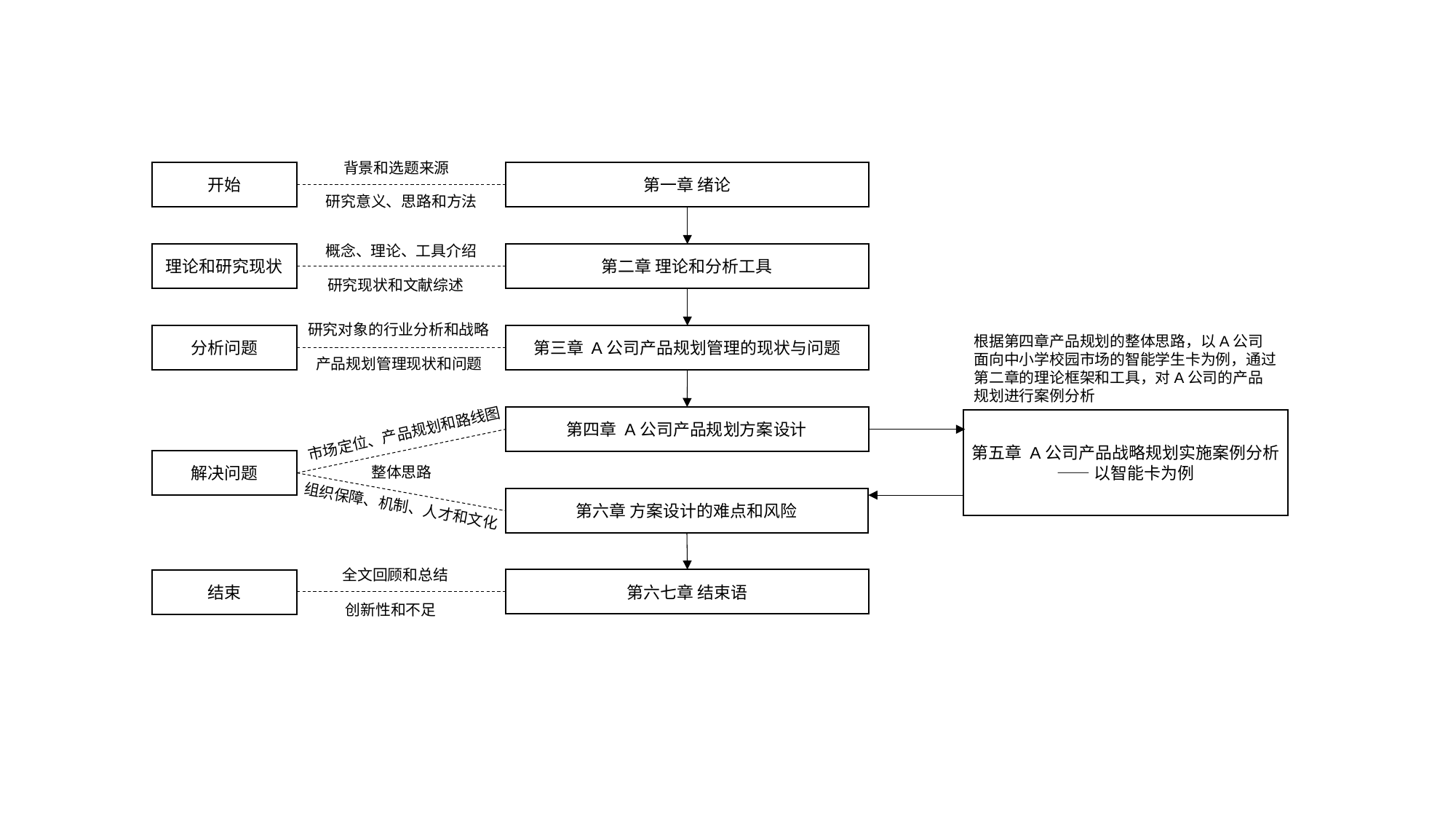

背景和选题来源

开始

第一章 绪论
研究意义、思路和方法
概念、理论、工具介绍

理论和研究现状

第二章 理论和分析工具
研究现状和文献综述
研究对象的行业分析和战略
根据第四章产品规划的整体思路，以A公司面向中小学校园市场的智能学生卡为例，通过第二章的理论框架和工具，对A公司的产品规划进行案例分析

分析问题

第三章 A公司产品规划管理的现状与问题
产品规划管理现状和问题
第五章 A公司产品战略规划实施案例分析
——以智能卡为例

第四章 A公司产品规划方案设计
市场定位、产品规划和路线图

解决问题
整体思路

第六章 方案设计的难点和风险
组织保障、机制、人才和文化
全文回顾和总结

第六七章 结束语

结束
创新性和不足